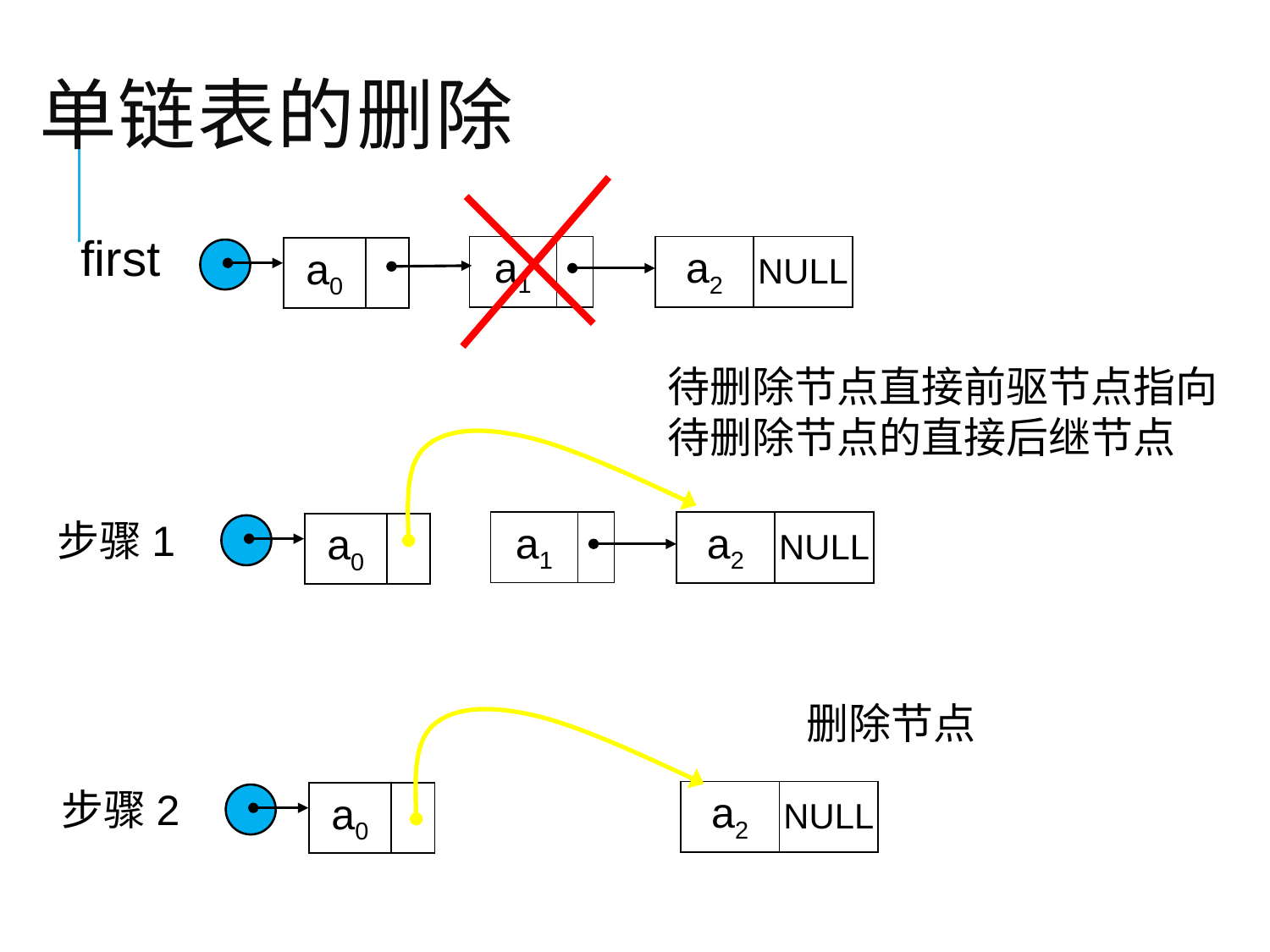

# 单链表的删除
first
| a1 |  |
| --- | --- |
| a2 | NULL |
| --- | --- |
| a0 |  |
| --- | --- |

待删除节点直接前驱节点指向待删除节点的直接后继节点

步骤1
| a1 |  |
| --- | --- |
| a2 | NULL |
| --- | --- |
| a0 |  |
| --- | --- |

删除节点

步骤2
| a2 | NULL |
| --- | --- |
| a0 |  |
| --- | --- |